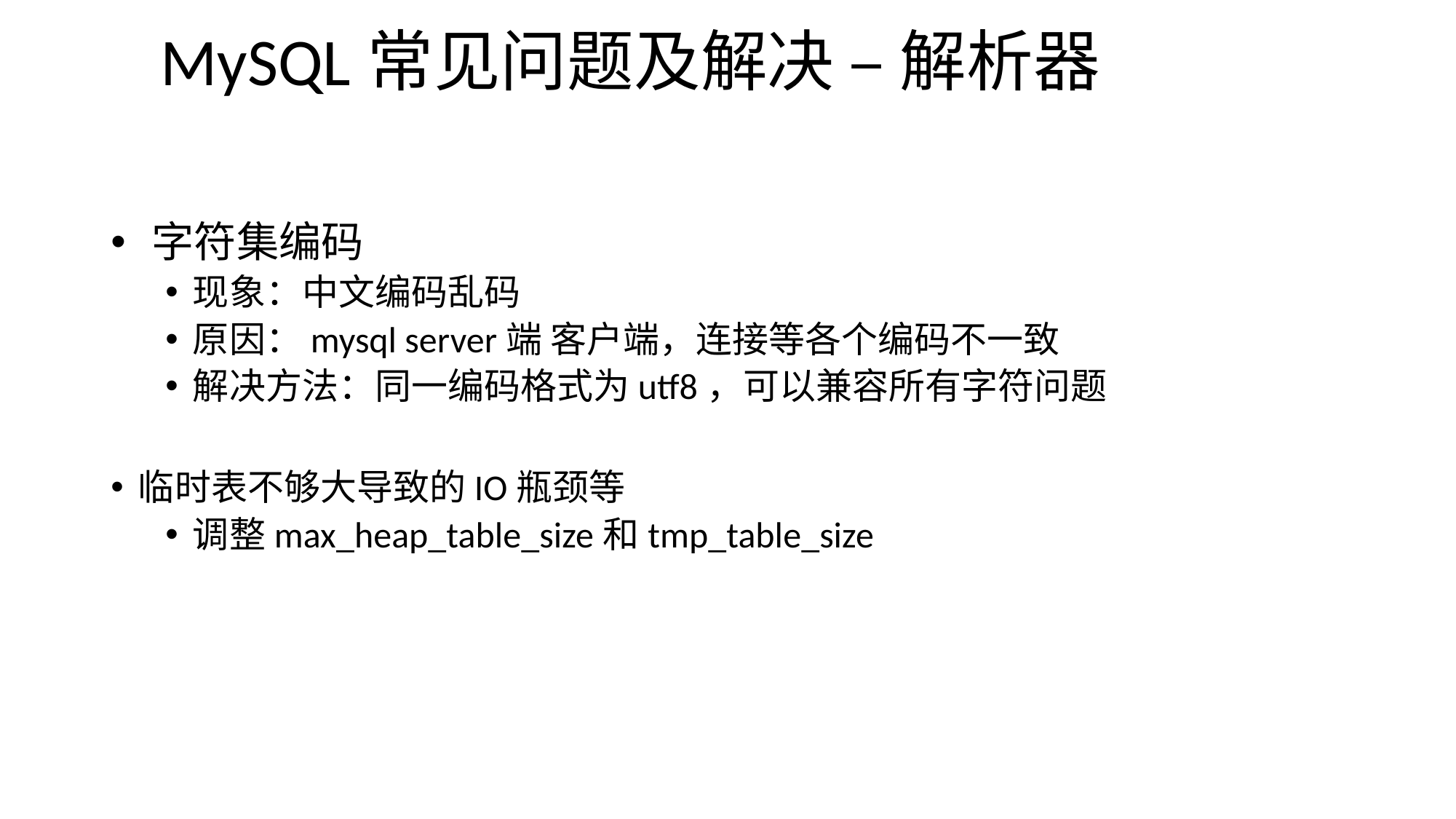

# MySQL常见问题及解决 – 解析器
字符集编码
现象：中文编码乱码
原因：mysql server端 客户端，连接等各个编码不一致
解决方法：同一编码格式为utf8，可以兼容所有字符问题

临时表不够大导致的IO瓶颈等
调整max_heap_table_size和tmp_table_size